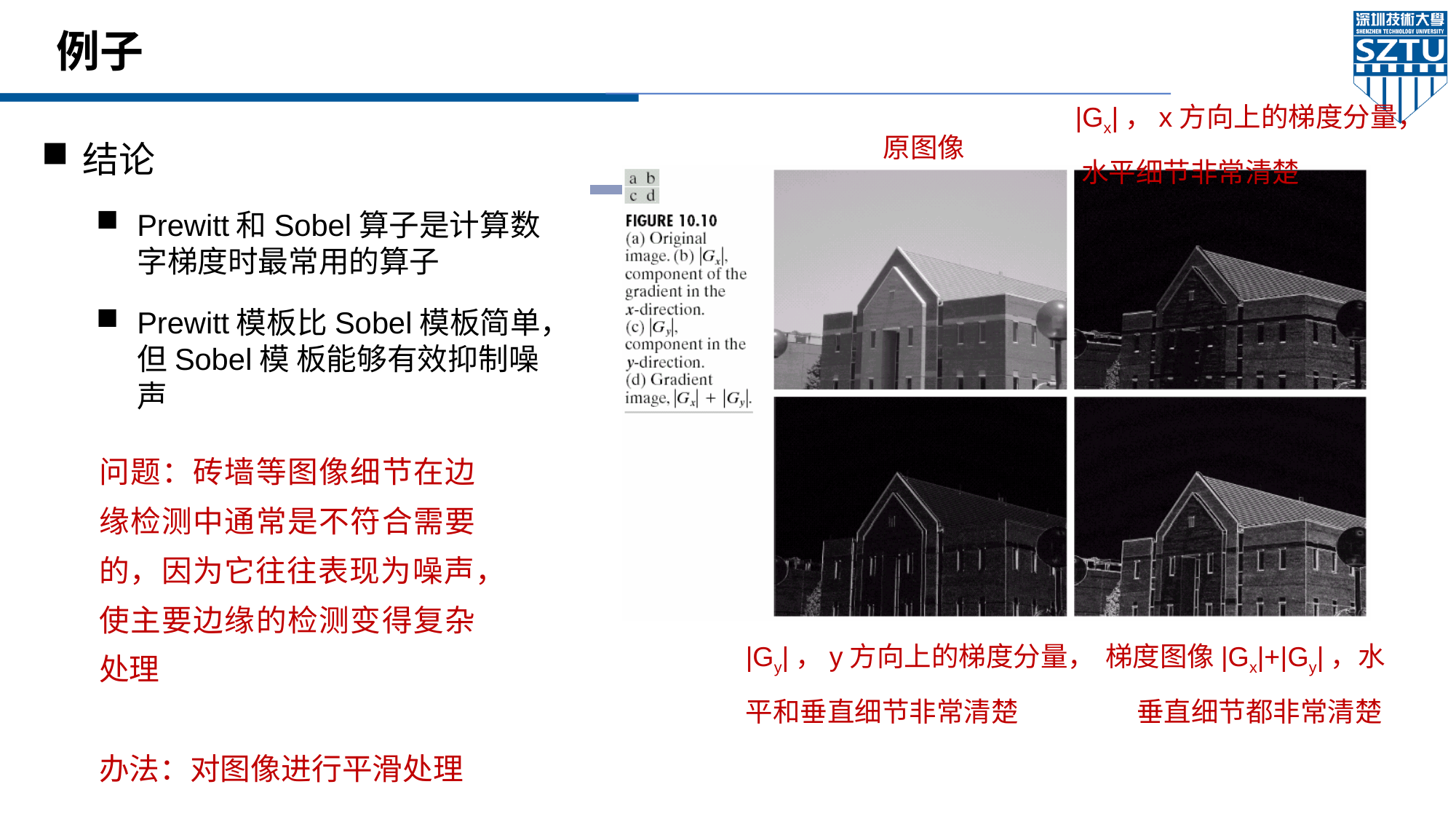

# 例子
|Gx|，x方向上的梯度分量， 水平细节非常清楚
原图像
结论
Prewitt和Sobel算子是计算数字梯度时最常用的算子
Prewitt模板比Sobel模板简单，但Sobel模 板能够有效抑制噪声

问题：砖墙等图像细节在边缘检测中通常是不符合需要的，因为它往往表现为噪声，使主要边缘的检测变得复杂处理

办法：对图像进行平滑处理
|Gy|，y方向上的梯度分量， 梯度图像|Gx|+|Gy|，水平和垂直细节非常清楚	垂直细节都非常清楚